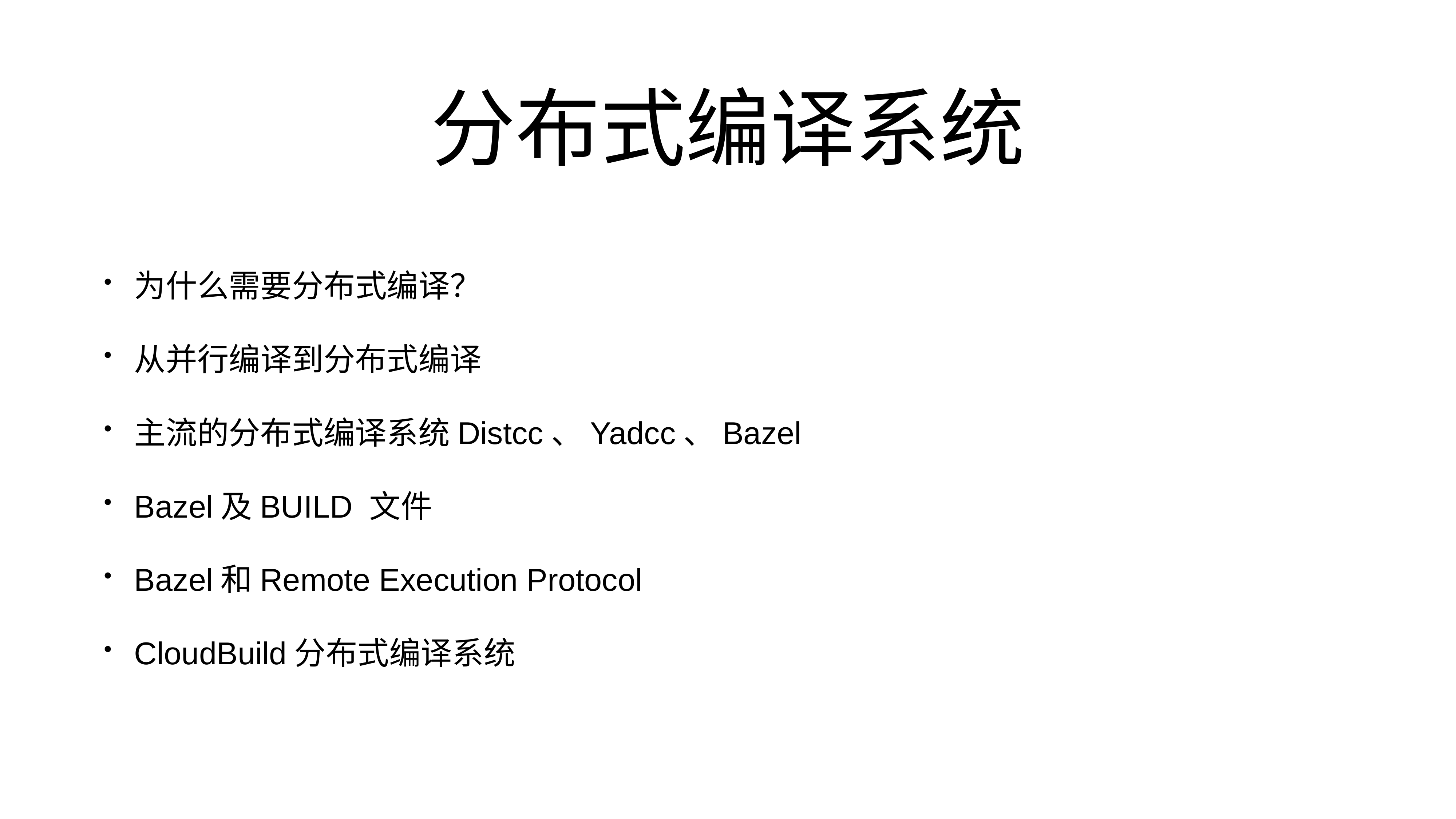

# 分布式编译系统
为什么需要分布式编译？
从并行编译到分布式编译
主流的分布式编译系统Distcc、Yadcc、Bazel
Bazel及BUILD 文件
Bazel和Remote Execution Protocol
CloudBuild分布式编译系统